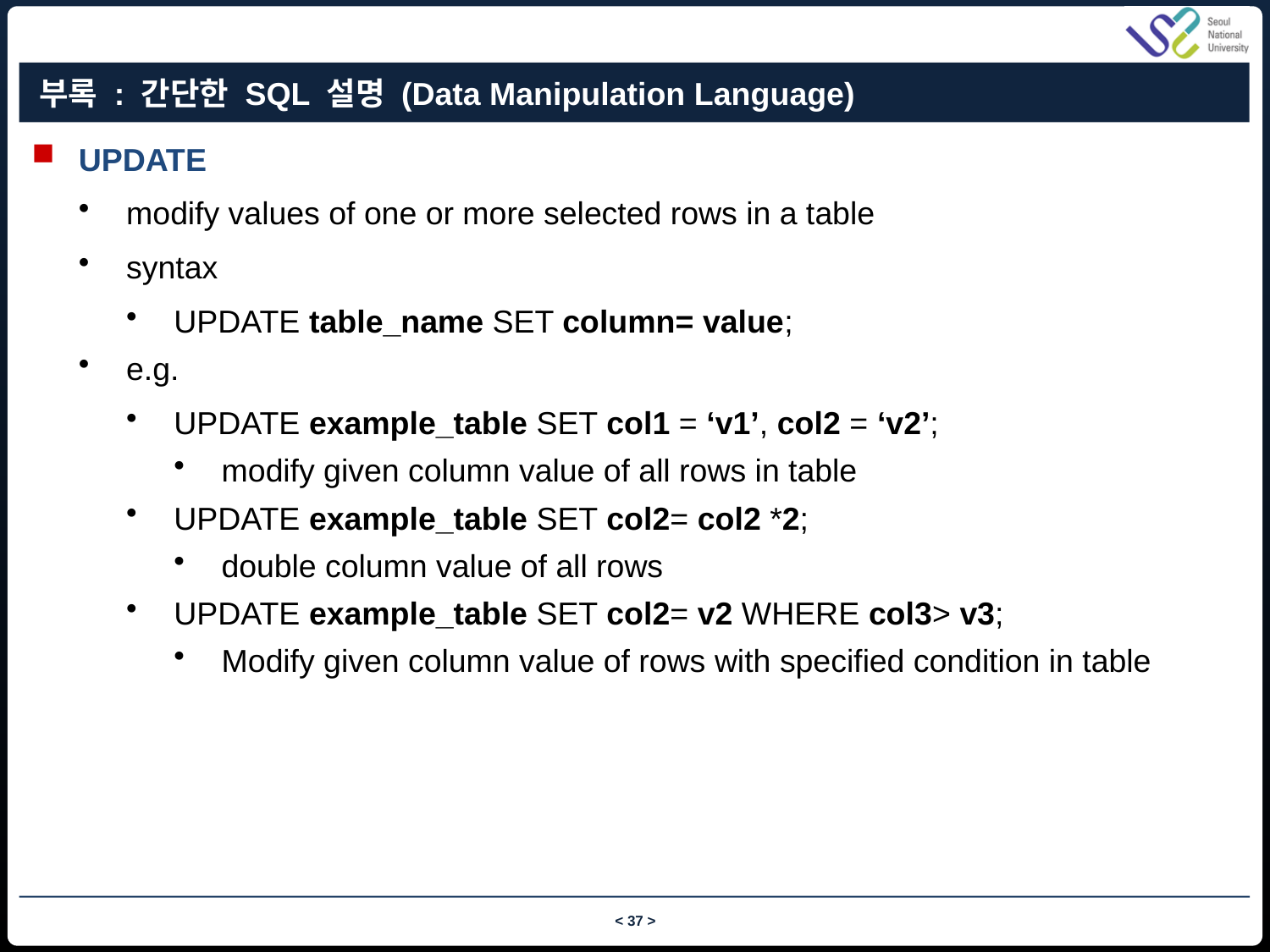

# 부록 : 간단한 SQL 설명 (Data Manipulation Language)
UPDATE
modify values of one or more selected rows in a table
syntax
UPDATE table_name SET column= value;
e.g.
UPDATE example_table SET col1 = ‘v1’, col2 = ‘v2’;
modify given column value of all rows in table
UPDATE example_table SET col2= col2 *2;
double column value of all rows
UPDATE example_table SET col2= v2 WHERE col3> v3;
Modify given column value of rows with specified condition in table